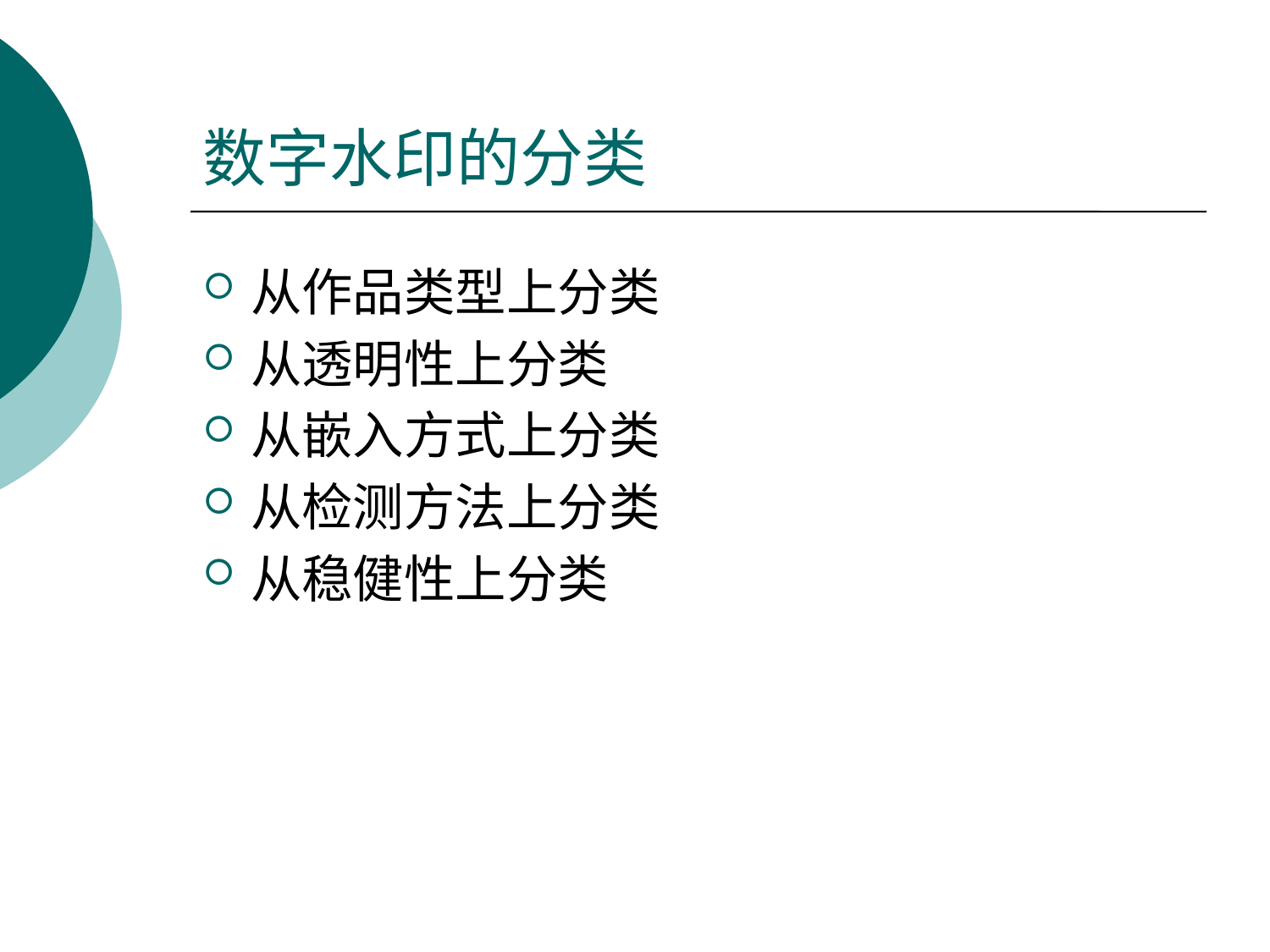

# 数字水印的分类
从作品类型上分类
从透明性上分类
从嵌入方式上分类
从检测方法上分类
从稳健性上分类
18